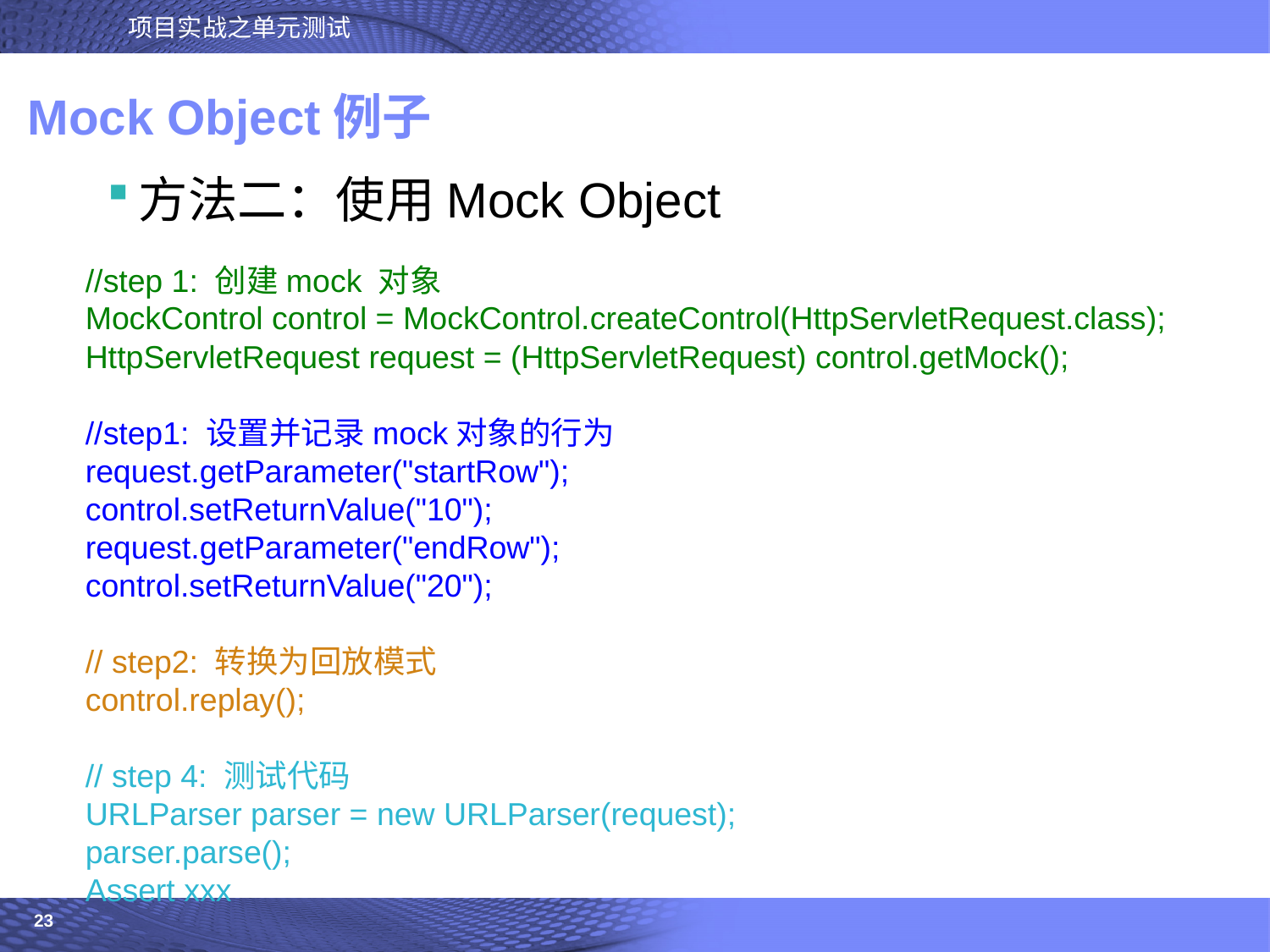

# Mock Object例子
方法二：使用Mock Object
//step 1: 创建mock 对象
MockControl control = MockControl.createControl(HttpServletRequest.class);
HttpServletRequest request = (HttpServletRequest) control.getMock();

//step1: 设置并记录mock对象的行为
request.getParameter("startRow");
control.setReturnValue("10");
request.getParameter("endRow");
control.setReturnValue("20");

// step2: 转换为回放模式
control.replay();

// step 4: 测试代码
URLParser parser = new URLParser(request);
parser.parse();
Assert xxx
23